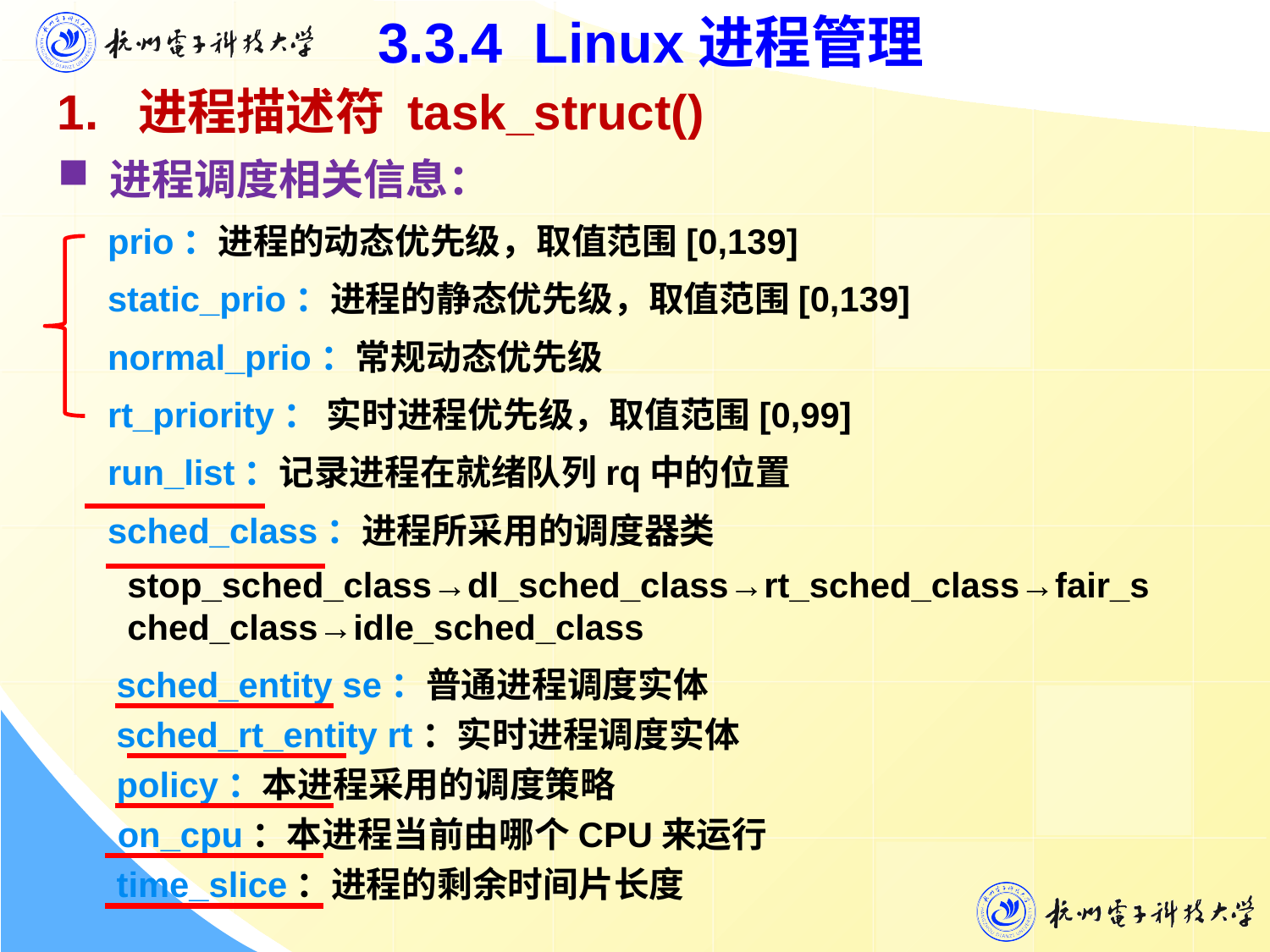

# 3.3.4  Linux进程管理
1.  进程描述符 task_struct()
 进程调度相关信息：
prio：进程的动态优先级，取值范围[0,139]
static_prio：进程的静态优先级，取值范围[0,139]
normal_prio：常规动态优先级
rt_priority： 实时进程优先级，取值范围[0,99]
run_list：记录进程在就绪队列rq中的位置
sched_class：进程所采用的调度器类

stop_sched_class→dl_sched_class→rt_sched_class→fair_sched_class→idle_sched_class
sched_entity se：普通进程调度实体
 sched_rt_entity rt：实时进程调度实体
policy：本进程采用的调度策略
on_cpu：本进程当前由哪个CPU来运行
 time_slice：进程的剩余时间片长度